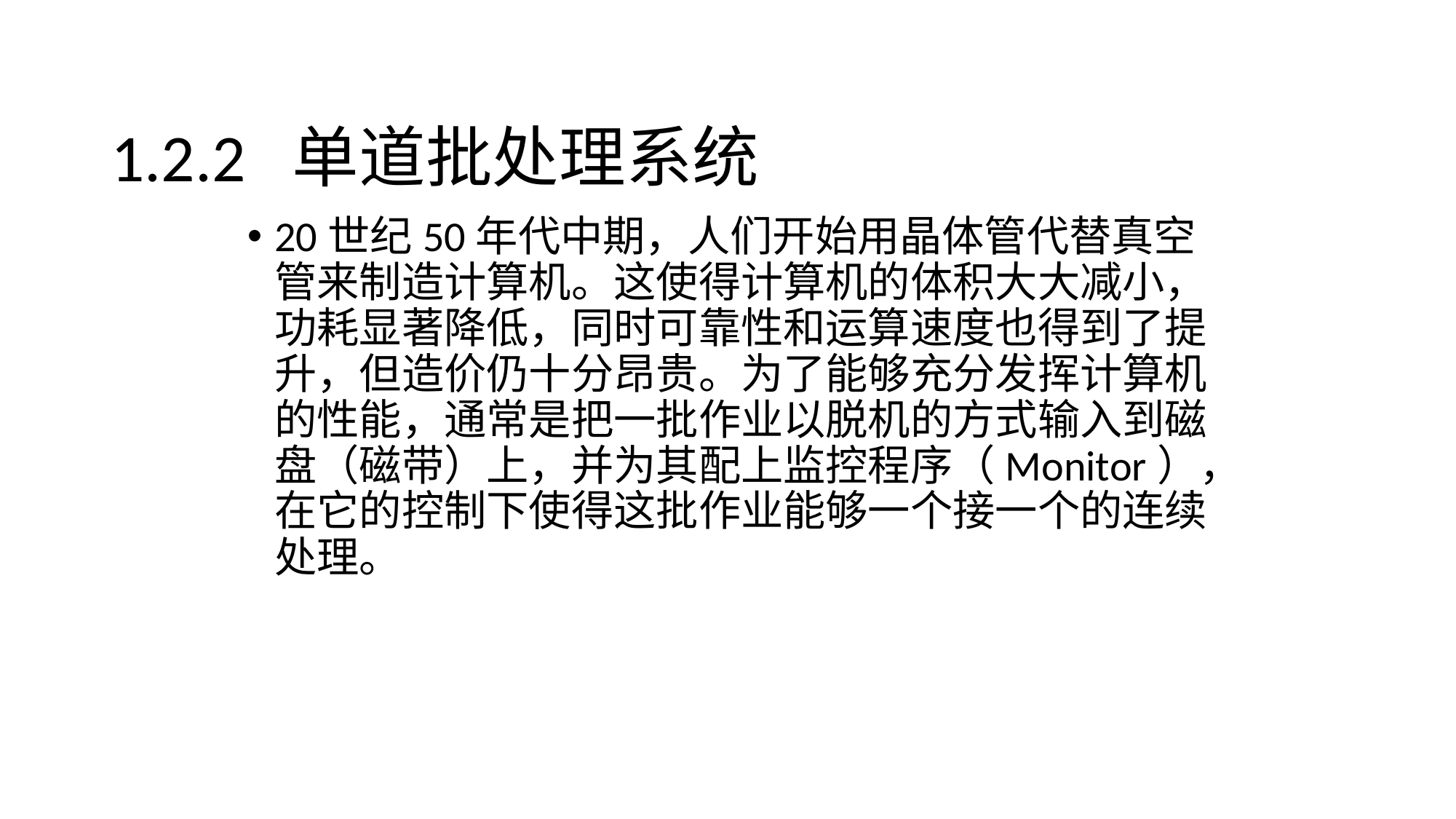

# 1.2.2  单道批处理系统
20世纪50年代中期，人们开始用晶体管代替真空管来制造计算机。这使得计算机的体积大大减小，功耗显著降低，同时可靠性和运算速度也得到了提升，但造价仍十分昂贵。为了能够充分发挥计算机的性能，通常是把一批作业以脱机的方式输入到磁盘（磁带）上，并为其配上监控程序（Monitor），在它的控制下使得这批作业能够一个接一个的连续处理。
3